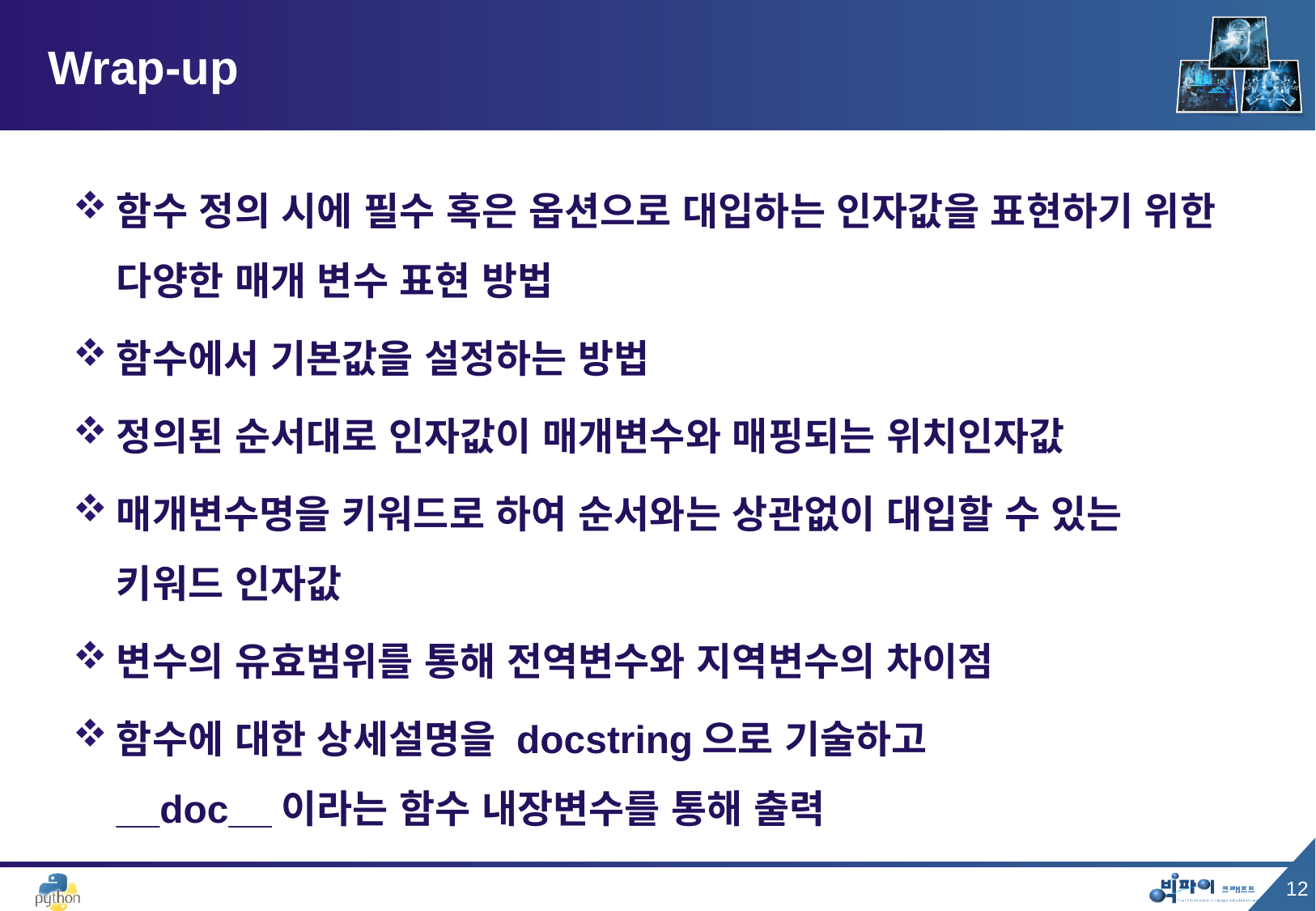

# Wrap-up
함수 정의 시에 필수 혹은 옵션으로 대입하는 인자값을 표현하기 위한 다양한 매개 변수 표현 방법
함수에서 기본값을 설정하는 방법
정의된 순서대로 인자값이 매개변수와 매핑되는 위치인자값
매개변수명을 키워드로 하여 순서와는 상관없이 대입할 수 있는 키워드 인자값
변수의 유효범위를 통해 전역변수와 지역변수의 차이점
함수에 대한 상세설명을 docstring으로 기술하고
__doc__이라는 함수 내장변수를 통해 출력